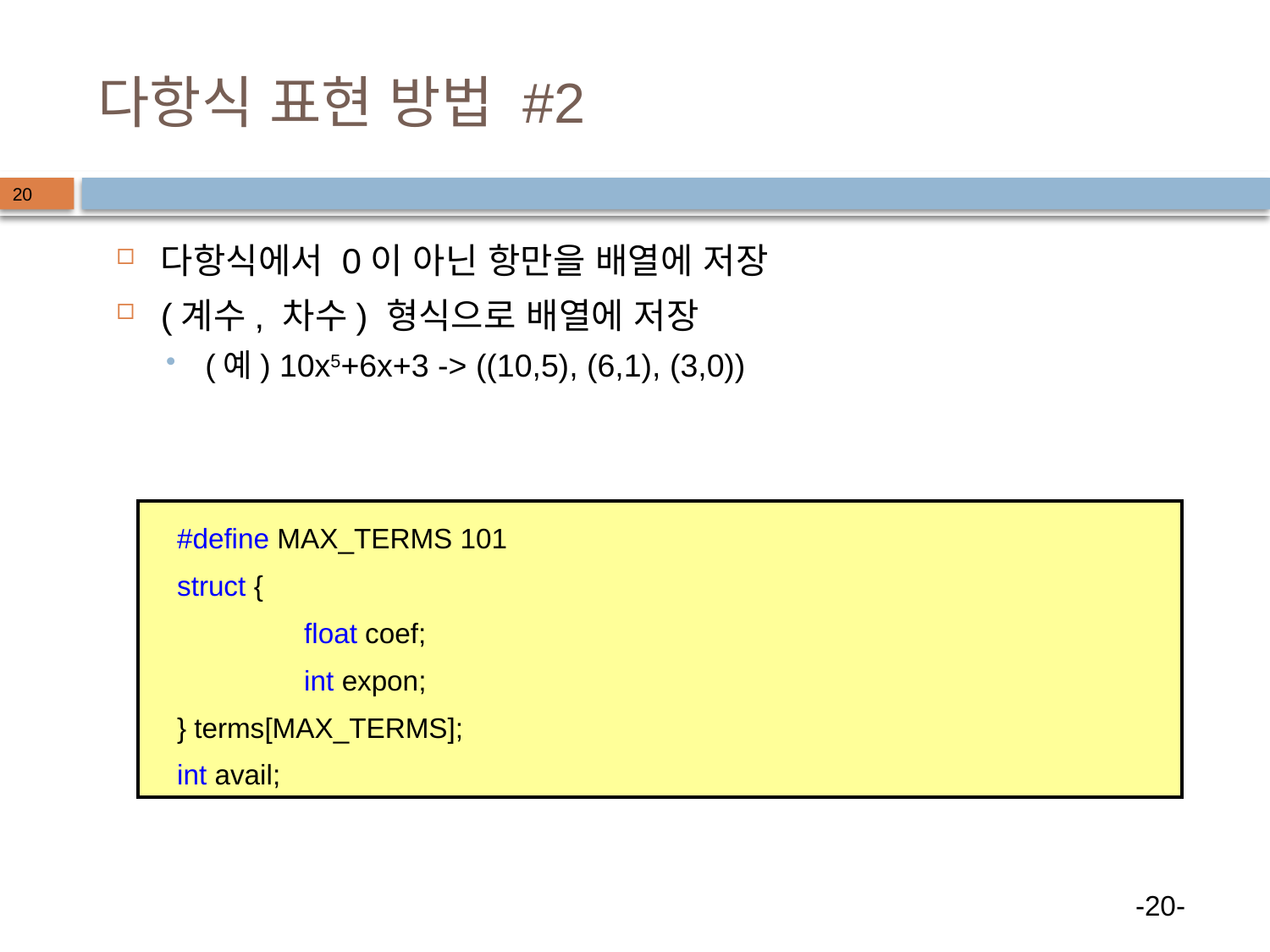

# 다항식 표현 방법 #2
20
다항식에서 0이 아닌 항만을 배열에 저장
(계수, 차수) 형식으로 배열에 저장
(예) 10x5+6x+3 -> ((10,5), (6,1), (3,0))

#define MAX_TERMS 101
struct {
	float coef;
	int expon;
} terms[MAX_TERMS];
int avail;